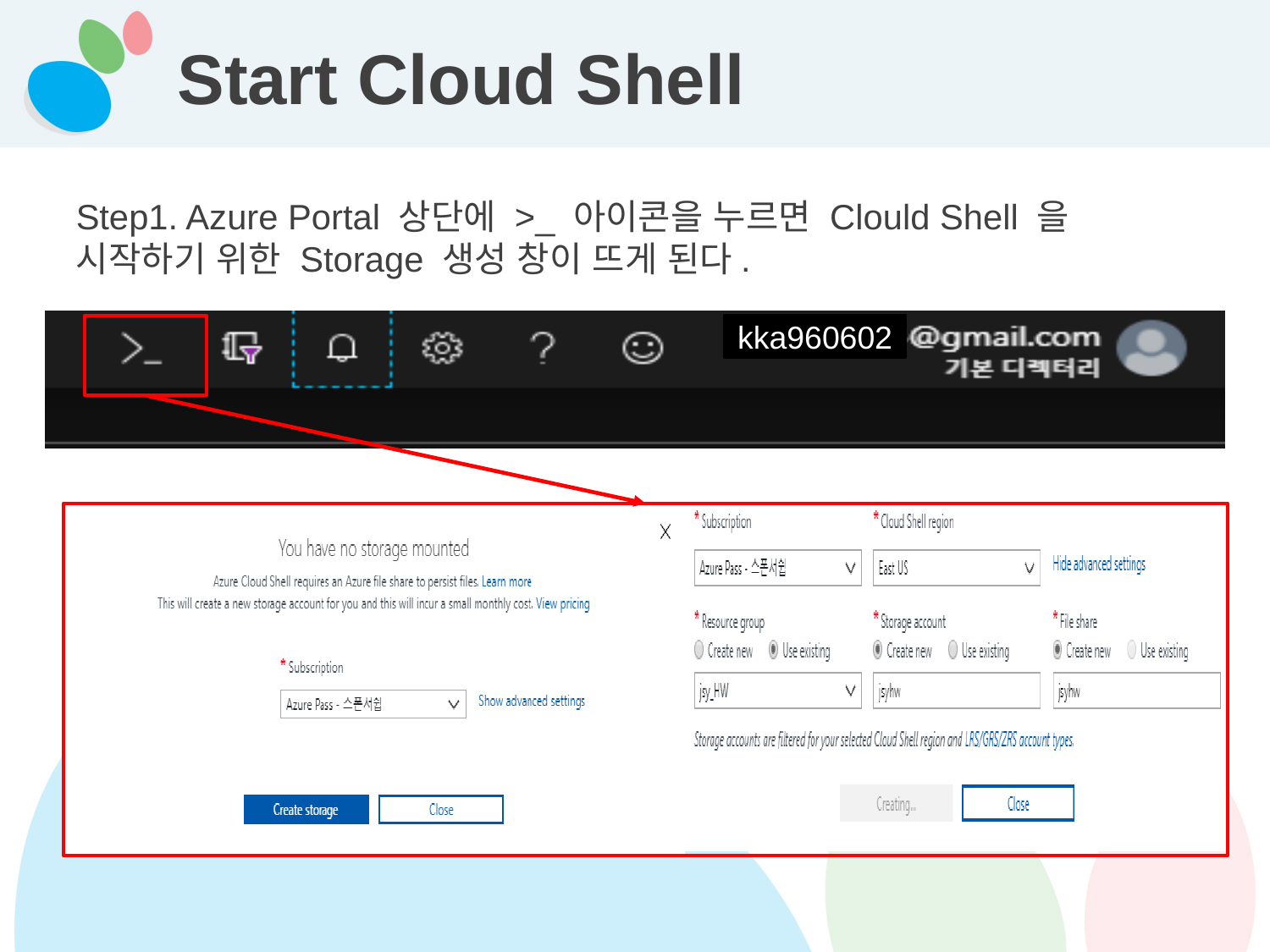

# Start Cloud Shell
Step1. Azure Portal 상단에 >_ 아이콘을 누르면 Clould Shell 을 시작하기 위한 Storage 생성 창이 뜨게 된다.

kka960602